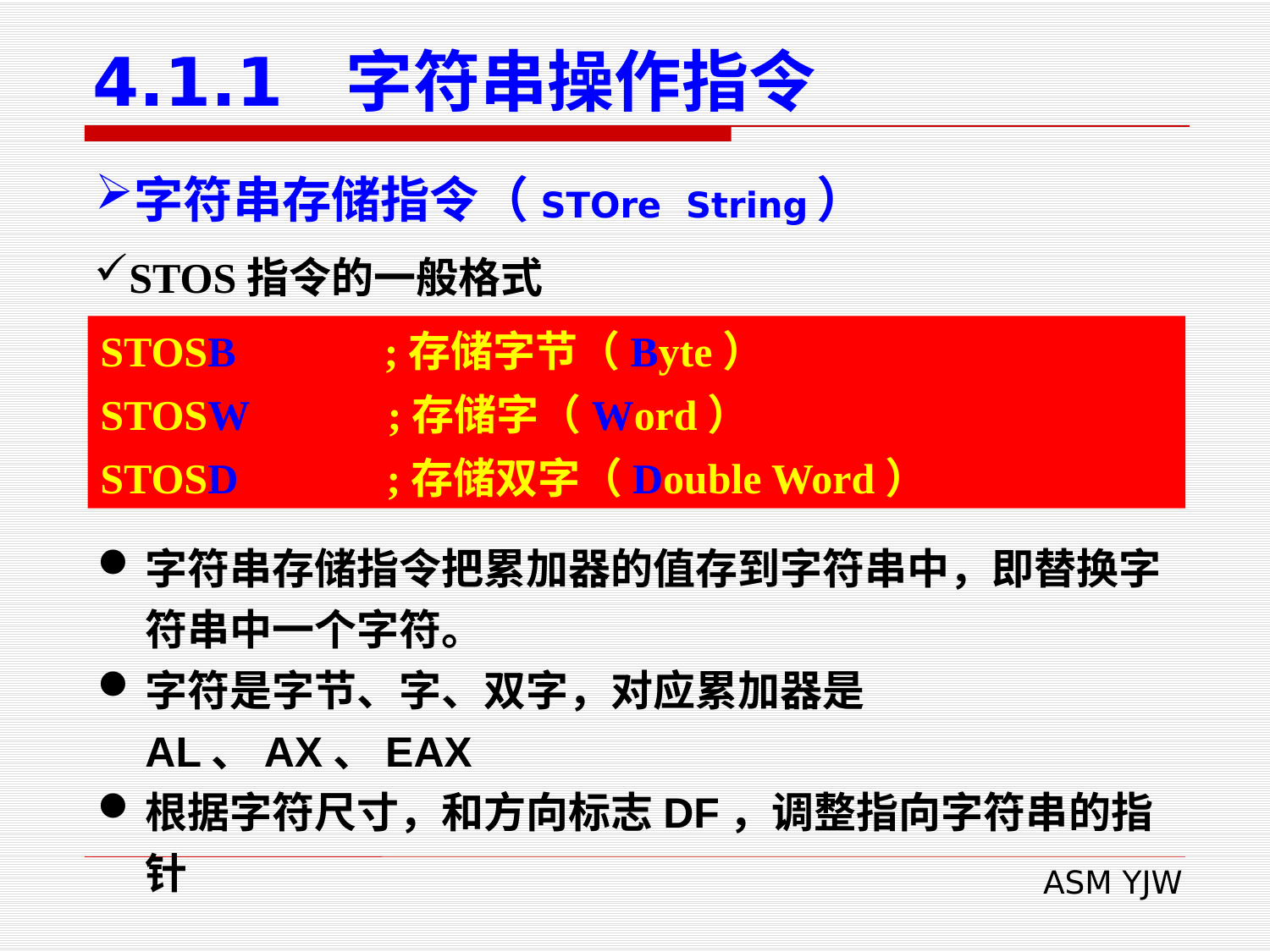

# 4.1.1  字符串操作指令
字符串存储指令（STOre  String）
STOS指令的一般格式
STOSB              ;存储字节（Byte）
STOSW             ;存储字（Word）
STOSD              ;存储双字（Double Word）
字符串存储指令把累加器的值存到字符串中，即替换字符串中一个字符。
字符是字节、字、双字，对应累加器是AL、AX、EAX
根据字符尺寸，和方向标志DF，调整指向字符串的指针